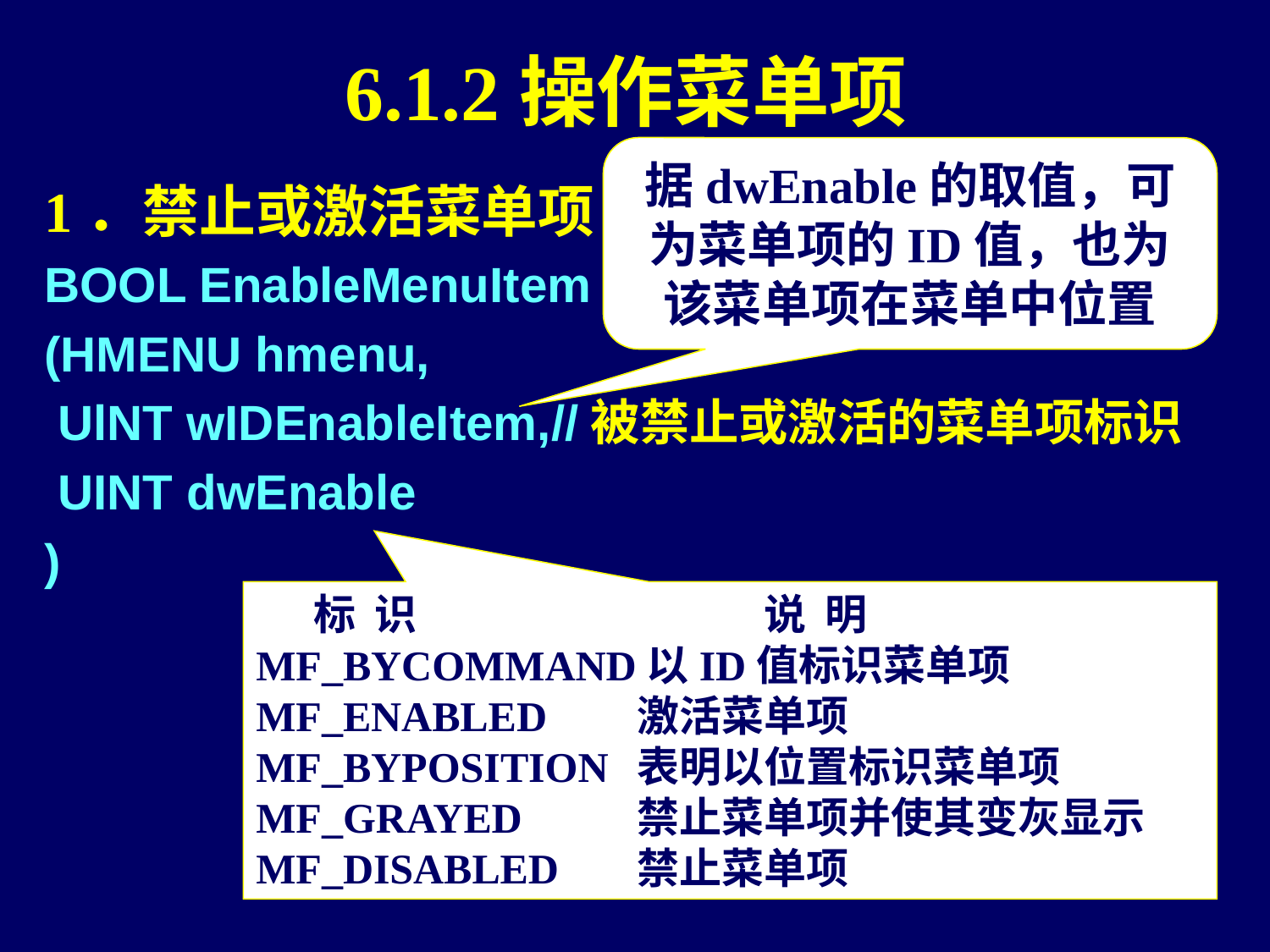

# 6.1.2操作菜单项
据dwEnable的取值，可为菜单项的ID值，也为该菜单项在菜单中位置
1．禁止或激活菜单项
BOOL EnableMenuItem
(HMENU hmenu,
 UlNT wIDEnableItem,//被禁止或激活的菜单项标识
 UINT dwEnable
)

     标  识			说  明
MF_BYCOMMAND以ID值标识菜单项
MF_ENABLED	激活菜单项
MF_BYPOSITION	表明以位置标识菜单项
MF_GRAYED	禁止菜单项并使其变灰显示
MF_DISABLED	禁止菜单项
9